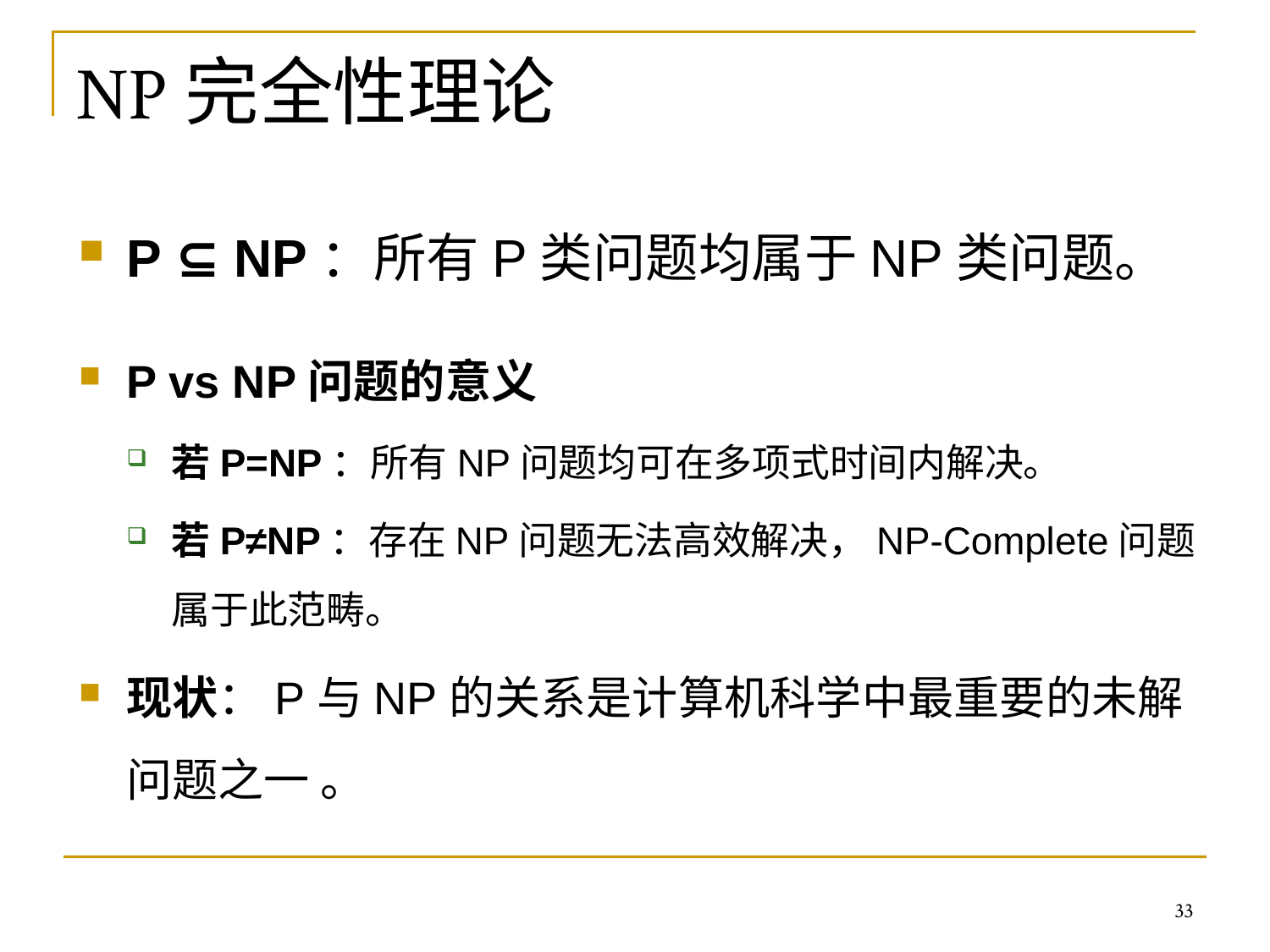

# NP完全性理论
P ⊆ NP：所有P类问题均属于NP类问题。

P vs NP问题的意义
若P=NP：所有NP问题均可在多项式时间内解决。
若P≠NP：存在NP问题无法高效解决，NP-Complete问题属于此范畴。
现状：P与NP的关系是计算机科学中最重要的未解问题之一 。
33